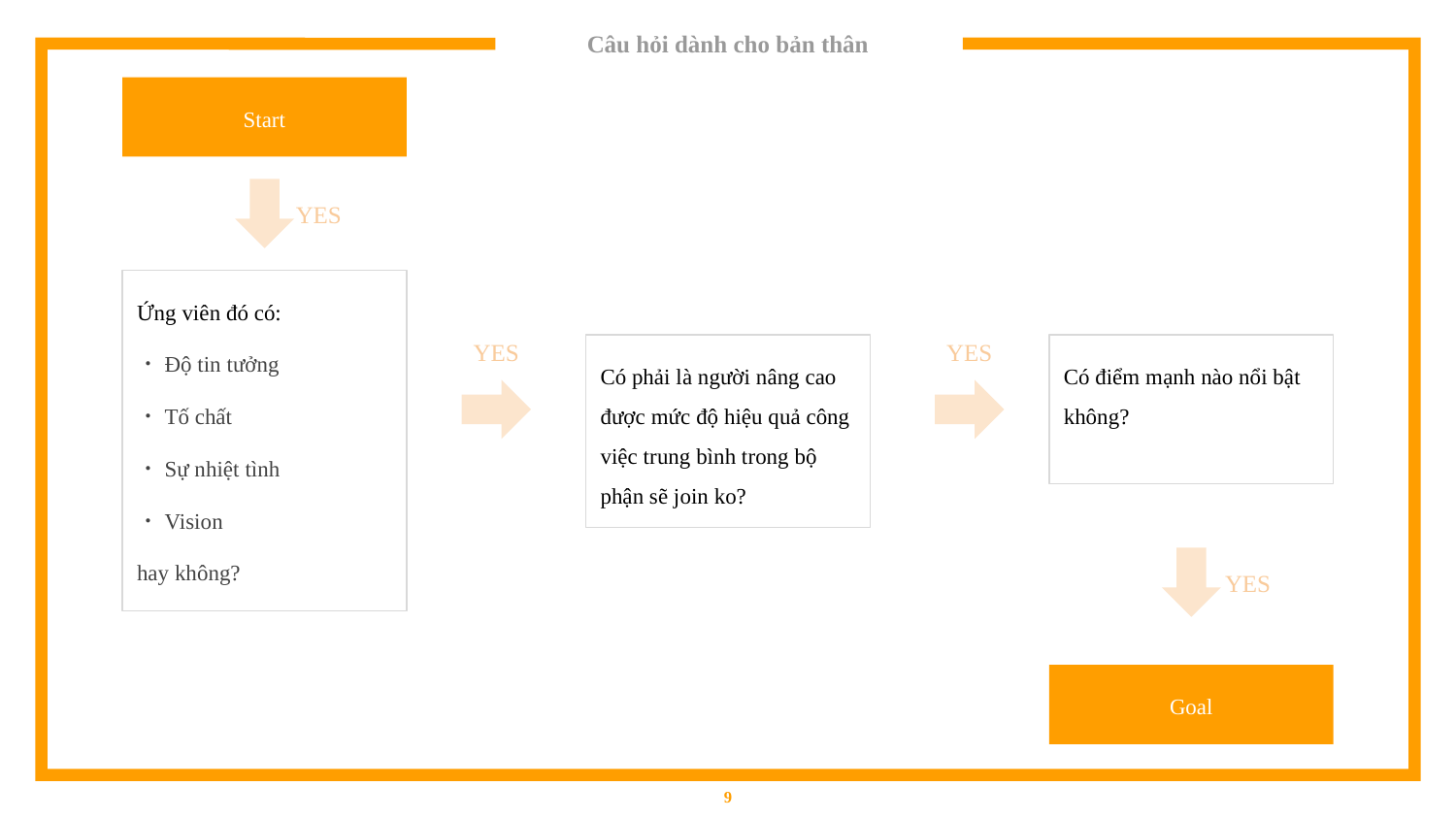

# Câu hỏi dành cho bản thân
Start

YES
Ứng viên đó có:
・Độ tin tưởng
・Tố chất
・Sự nhiệt tình
・Vision
hay không?
YES
YES
Có phải là người nâng cao được mức độ hiệu quả công việc trung bình trong bộ phận sẽ join ko?
Có điểm mạnh nào nổi bật không?

YES
Goal
9